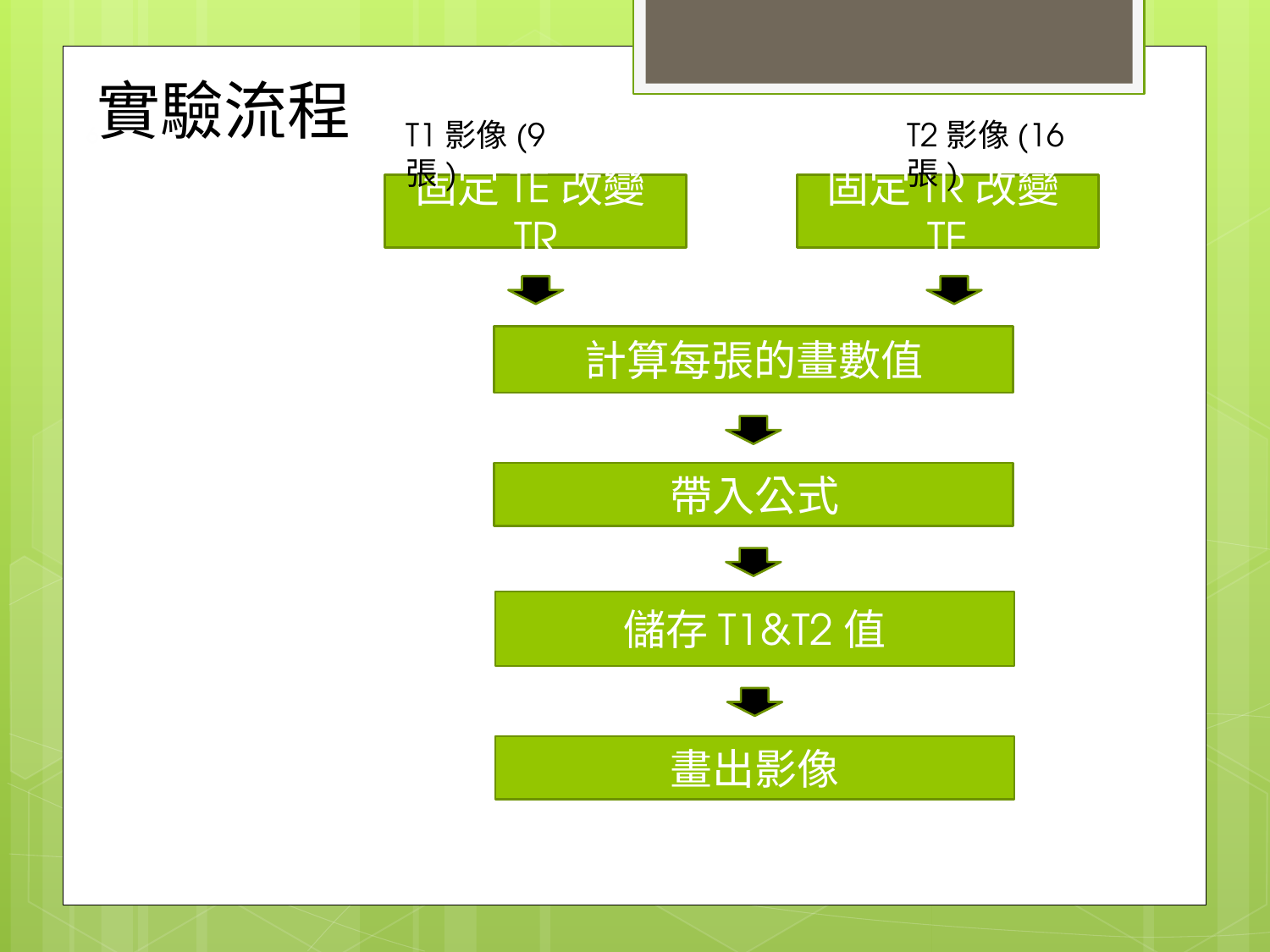

實驗流程
T1影像(9張)
T2影像(16張)
6
固定TR改變TE
固定TE改變TR

計算每張的畫數值

帶入公式

儲存T1&T2值

畫出影像